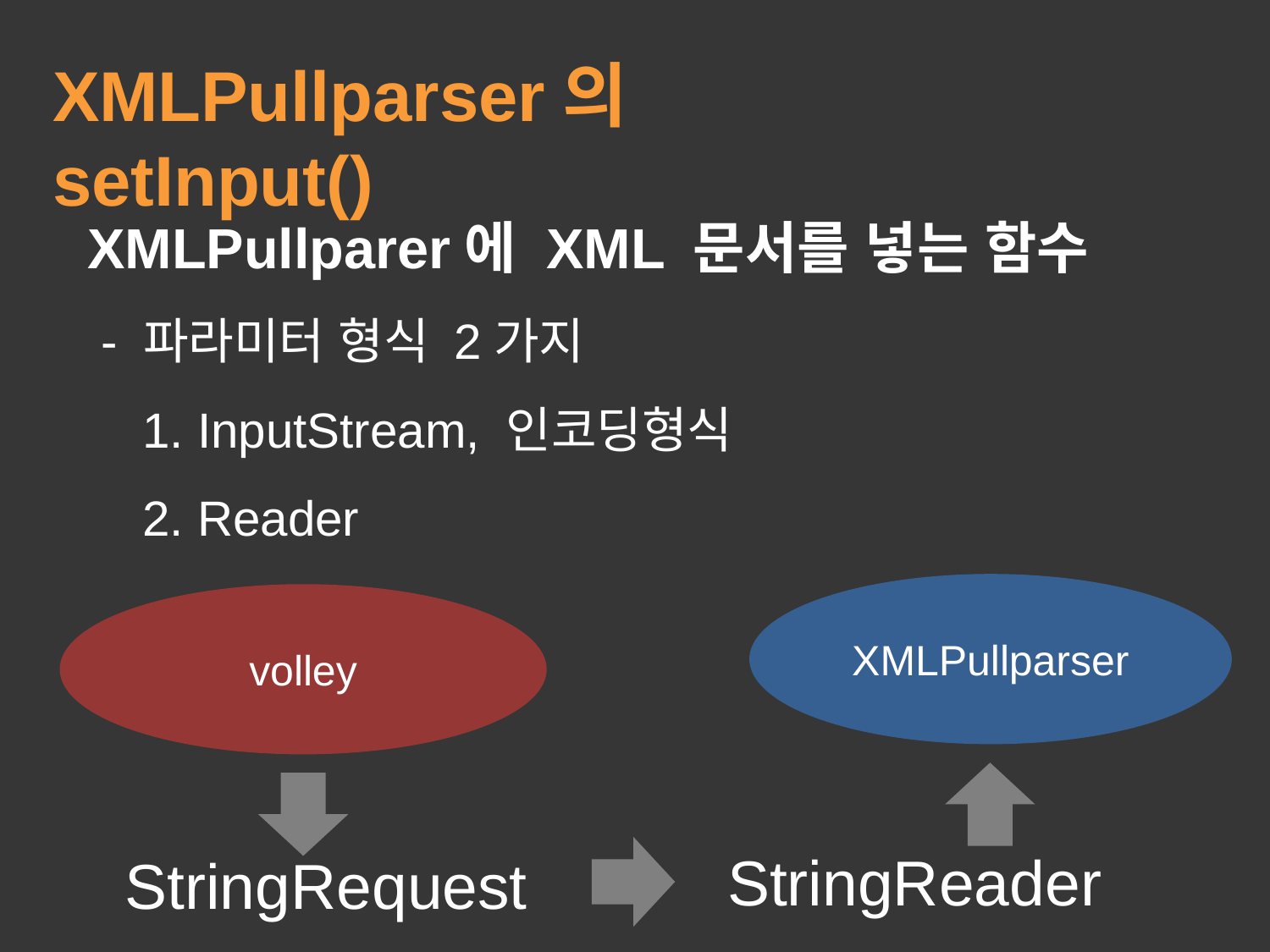

XMLPullparser의 setInput()
XMLPullparer에 XML 문서를 넣는 함수

 - 파라미터 형식 2가지

    1. InputStream, 인코딩형식

    2. Reader

XMLPullparser
volley

StringReader
StringRequest